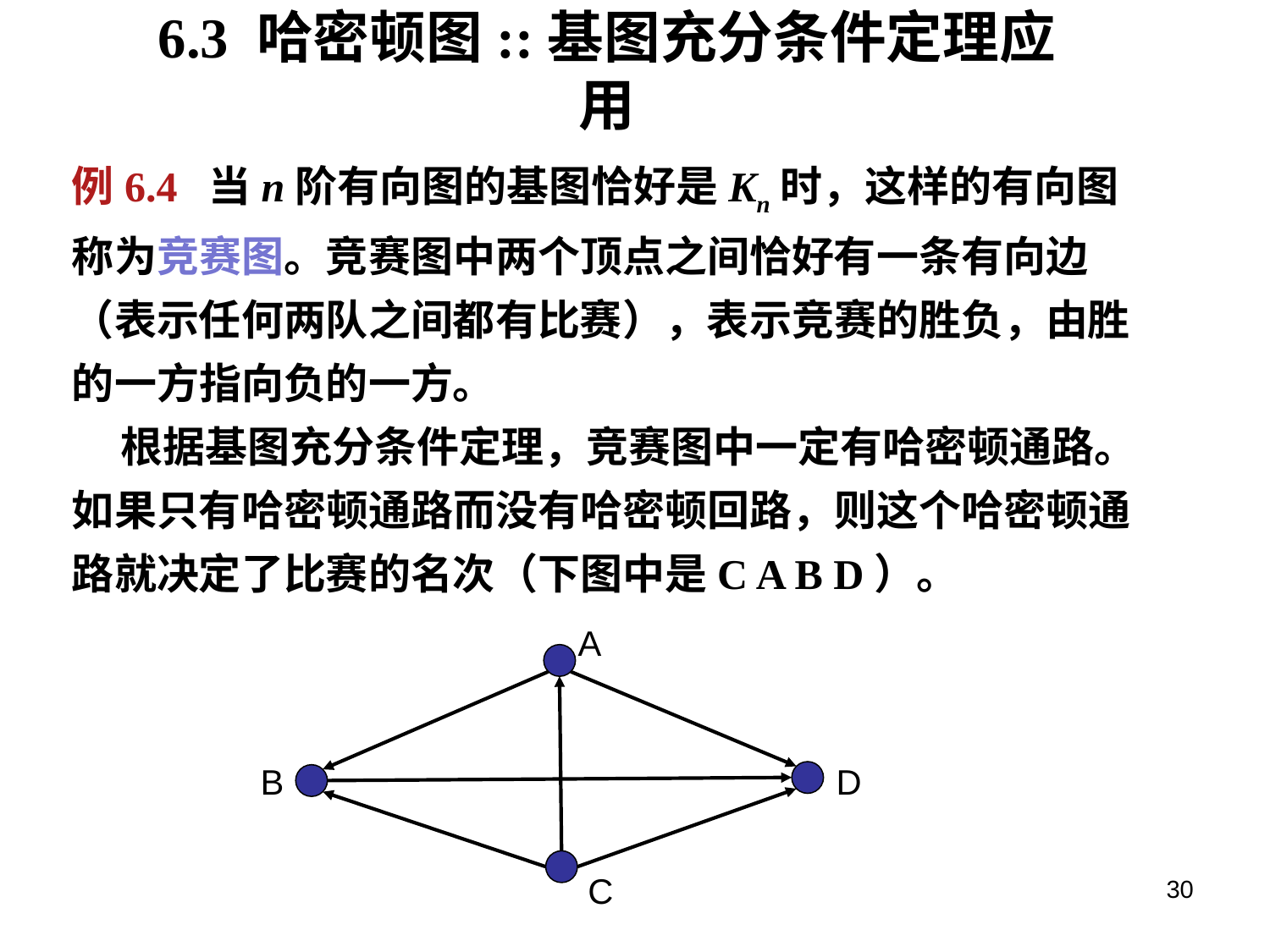

# 6.3 哈密顿图::基图充分条件定理应用
例6.4  当n阶有向图的基图恰好是Kn时，这样的有向图称为竞赛图。竞赛图中两个顶点之间恰好有一条有向边（表示任何两队之间都有比赛），表示竞赛的胜负，由胜的一方指向负的一方。
    根据基图充分条件定理，竞赛图中一定有哈密顿通路。如果只有哈密顿通路而没有哈密顿回路，则这个哈密顿通路就决定了比赛的名次（下图中是C A B D）。
A

B
D

C
30